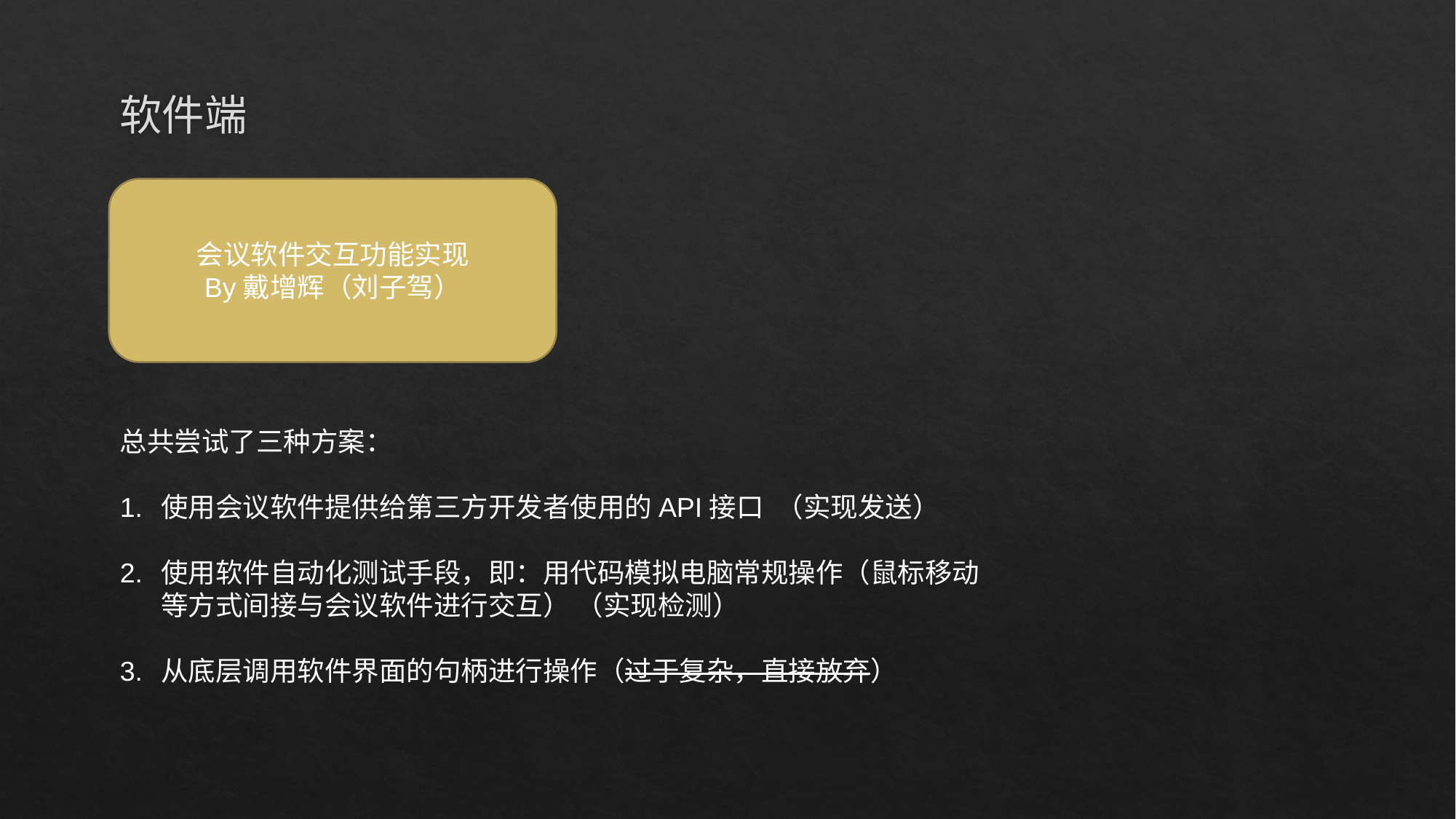

# 软件端
会议软件交互功能实现
By戴增辉（刘子驾）
总共尝试了三种方案：

使用会议软件提供给第三方开发者使用的API接口  （实现发送）

使用软件自动化测试手段，即：用代码模拟电脑常规操作（鼠标移动等方式间接与会议软件进行交互） （实现检测）

从底层调用软件界面的句柄进行操作（过于复杂，直接放弃）